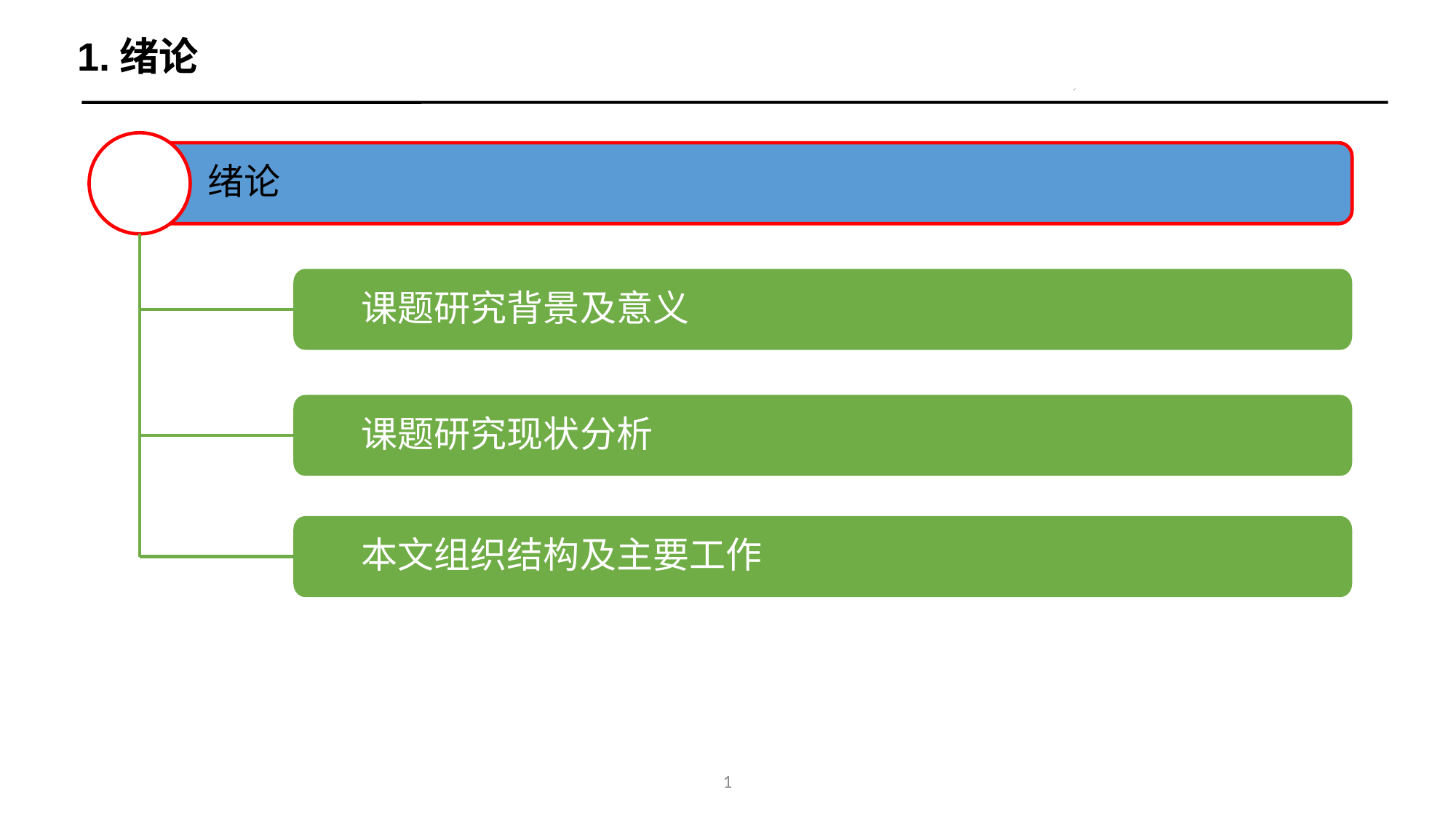

1.绪论

绪论
课题研究背景及意义
课题研究现状分析
本文组织结构及主要工作
1